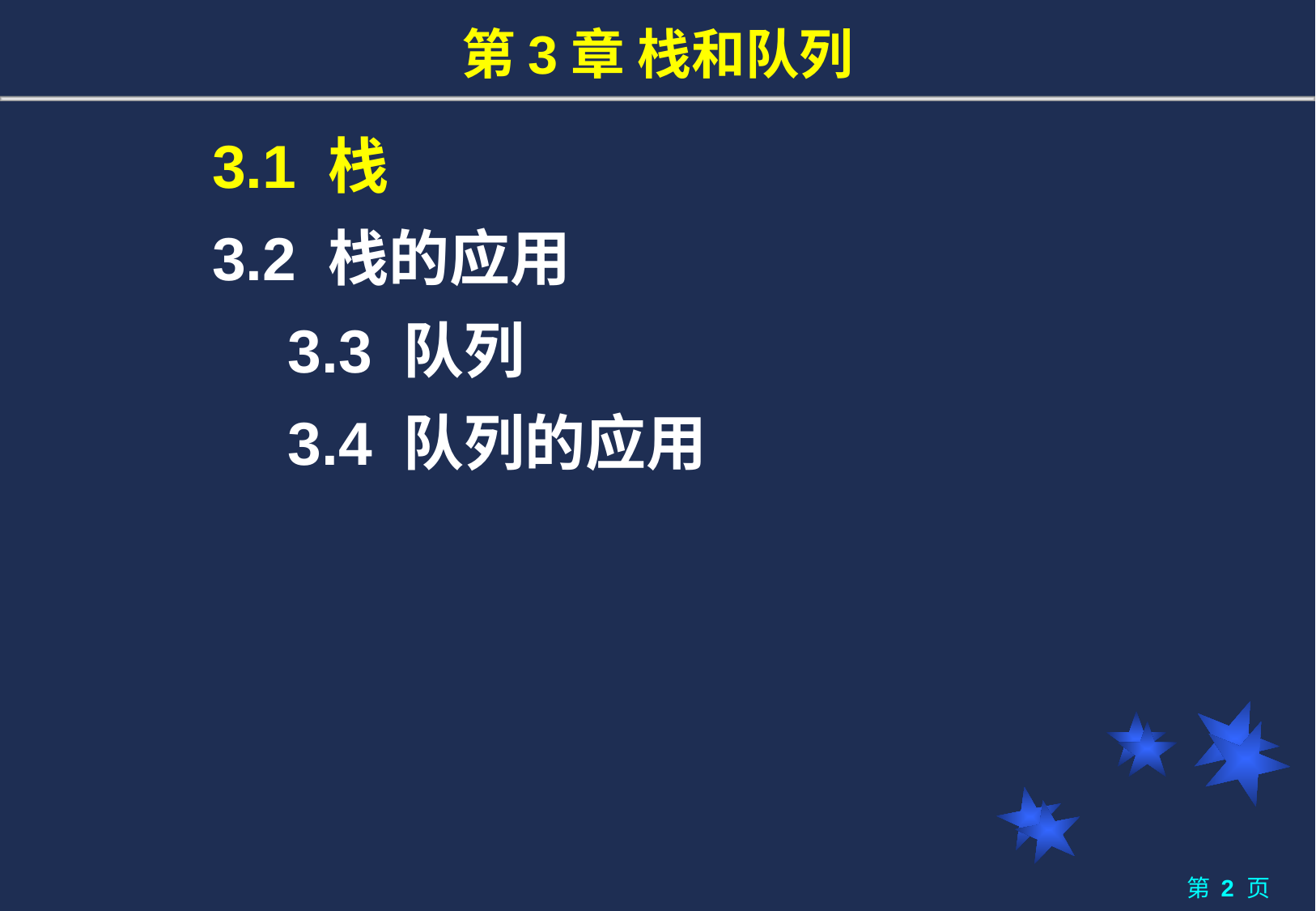

# 第3章 栈和队列
	     	3.1 栈
      	3.2 栈的应用
		3.3 队列
		3.4 队列的应用

第 2 页